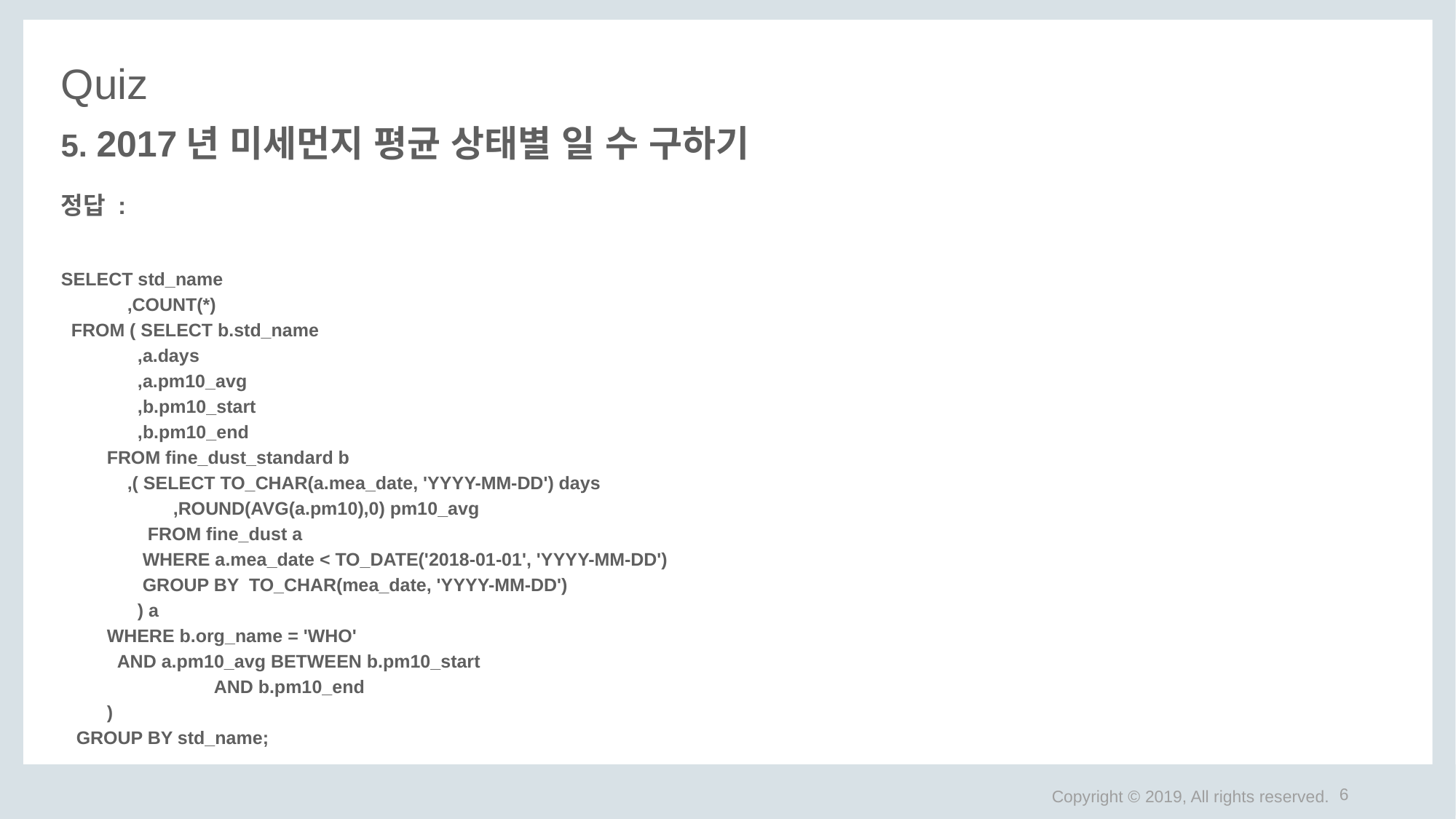

# Quiz
5. 2017년 미세먼지 평균 상태별 일 수 구하기

정답 :

SELECT std_name
             ,COUNT(*)
  FROM ( SELECT b.std_name
               ,a.days
               ,a.pm10_avg
               ,b.pm10_start
               ,b.pm10_end
         FROM fine_dust_standard b
             ,( SELECT TO_CHAR(a.mea_date, 'YYYY-MM-DD') days
                      ,ROUND(AVG(a.pm10),0) pm10_avg
                 FROM fine_dust a
                WHERE a.mea_date < TO_DATE('2018-01-01', 'YYYY-MM-DD')
                GROUP BY  TO_CHAR(mea_date, 'YYYY-MM-DD')
               ) a
         WHERE b.org_name = 'WHO'
           AND a.pm10_avg BETWEEN b.pm10_start
                              AND b.pm10_end
         )
   GROUP BY std_name;